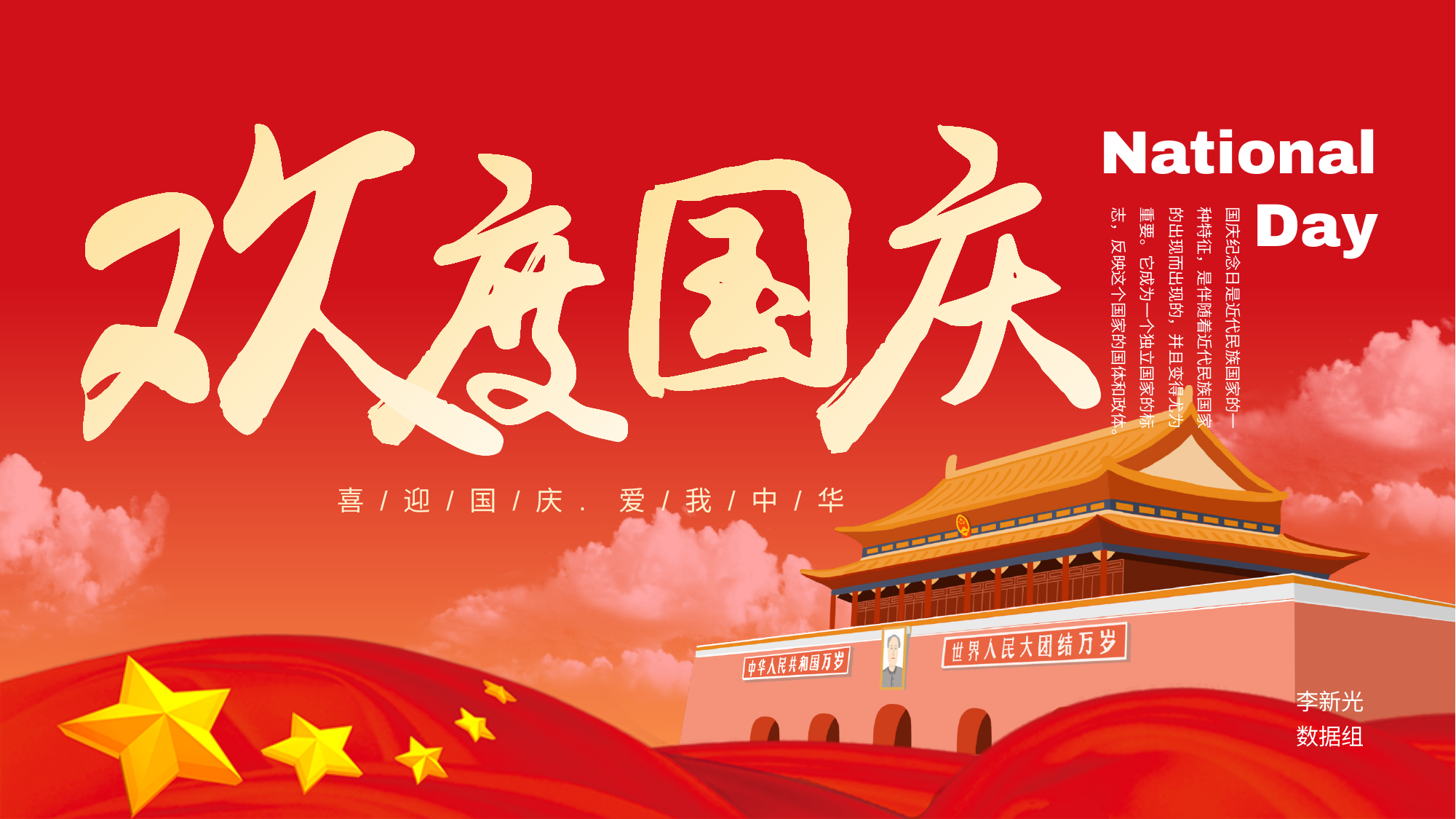

National Day

国庆纪念日是近代民族国家的一种特征，是伴随着近代民族国家的出现而出现的，并且变得尤为重要。它成为一个独立国家的标志，反映这个国家的国体和政体。

喜/迎/国/庆. 爱/我/中/华
                                                                                               李新光
数据组